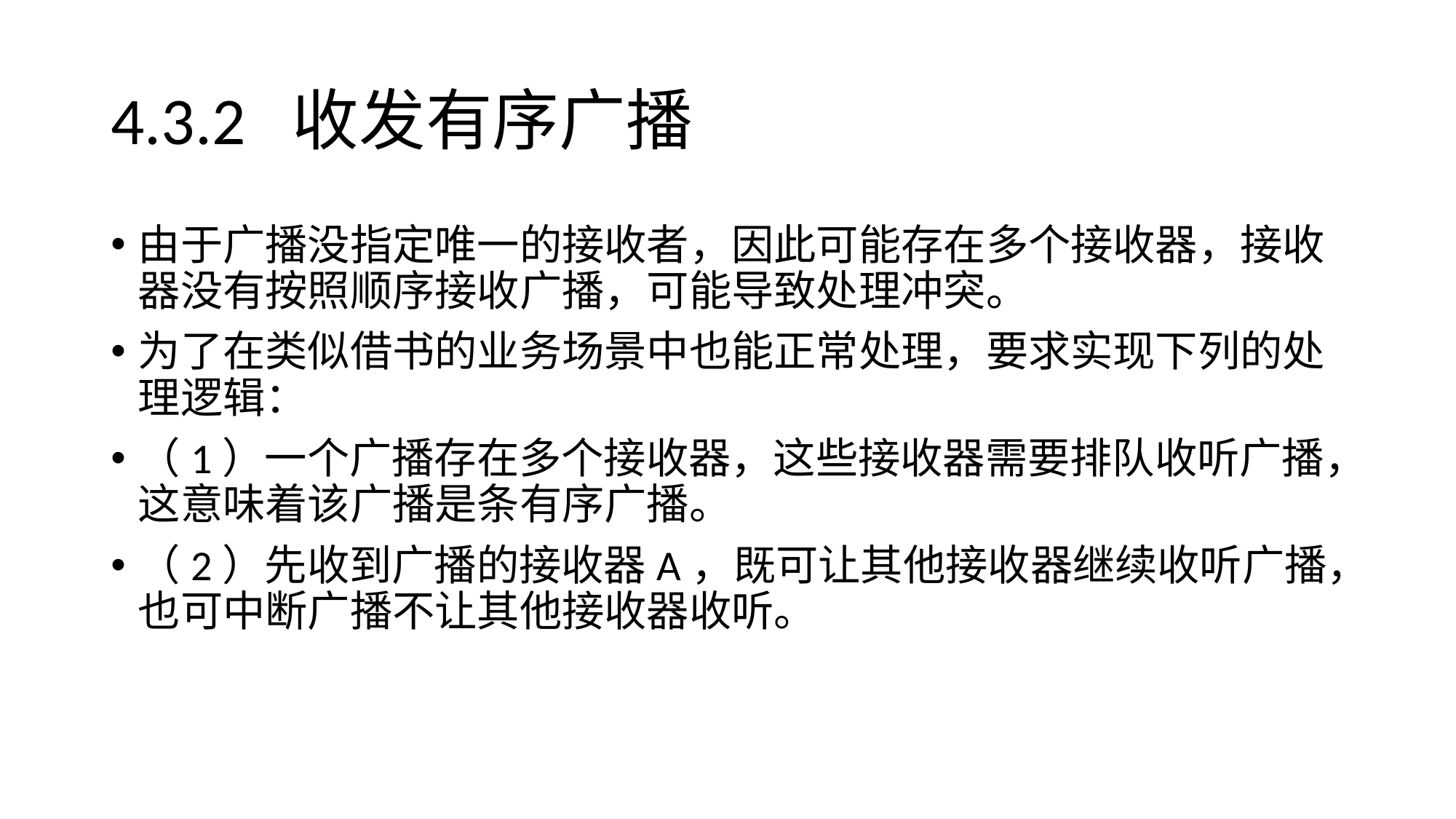

# 4.3.2  收发有序广播
由于广播没指定唯一的接收者，因此可能存在多个接收器，接收器没有按照顺序接收广播，可能导致处理冲突。
为了在类似借书的业务场景中也能正常处理，要求实现下列的处理逻辑：
（1）一个广播存在多个接收器，这些接收器需要排队收听广播，这意味着该广播是条有序广播。
（2）先收到广播的接收器A，既可让其他接收器继续收听广播，也可中断广播不让其他接收器收听。